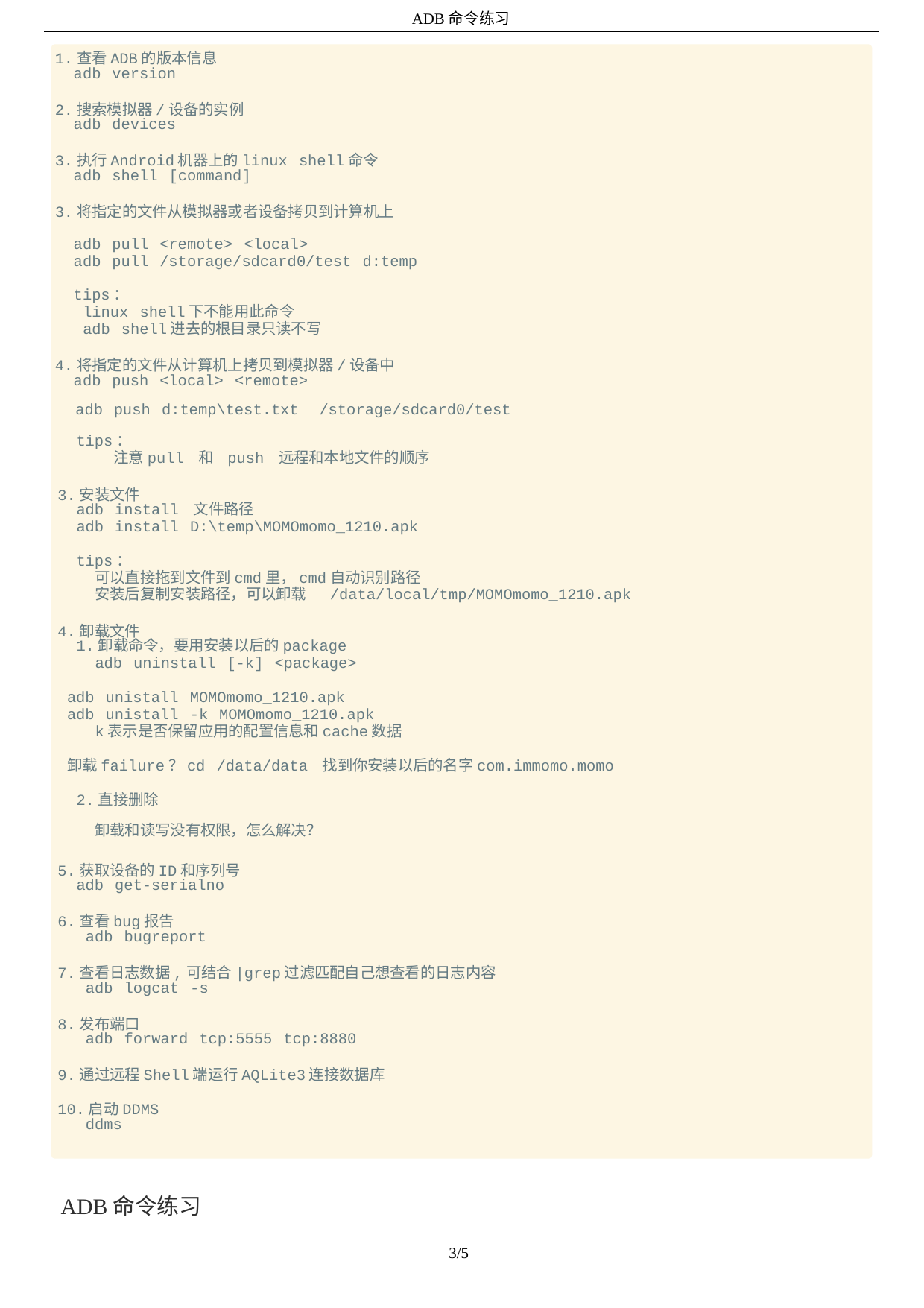

ADB命令练习

1.查看ADB的版本信息
	adb   version

2.搜索模拟器/设备的实例
	adb   devices

3.执⾏Android机器上的linux   shell命令
	adb   shell   [command]

3.将指定的⽂件从模拟器或者设备拷贝到计算机上

	adb   pull   <remote>   <local>
	adb   pull   /storage/sdcard0/test   d:temp

	tips：
		linux   shell下不能⽤此命令
		adb   shell进去的根⽬录只读不写

4.将指定的⽂件从计算机上拷贝到模拟器/设备中
	adb   push   <local>   <remote>

adb   push   d:temp\test.txt
/storage/sdcard0/test
			tips：
						注意pull   和   push   远程和本地⽂件的顺序

3.安装⽂件
			adb   install   ⽂件路径
			adb   install   D:\temp\MOMOmomo_1210.apk

			tips：
					可以直接拖到⽂件到cmd⾥，cmd⾃动识别路径
					安装后复制安装路径，可以卸载      /data/local/tmp/MOMOmomo_1210.apk

4.卸载⽂件
			1.卸载命令，要⽤安装以后的package
					adb   uninstall   [-k]   <package>

		adb   unistall   MOMOmomo_1210.apk
		adb   unistall   -k   MOMOmomo_1210.apk
					k表⽰是否保留应⽤的配置信息和cache数据

		卸载failure？cd   /data/data   找到你安装以后的名字com.immomo.momo

			2.直接删除

					卸载和读写没有权限，怎么解决？

5.获取设备的ID和序列号
			adb   get-serialno

6.查看bug报告
				adb   bugreport

7.查看⽇志数据,可结合|grep过滤匹配⾃⼰想查看的⽇志内容
				adb   logcat   -s

8.发布端⼝
				adb   forward   tcp:5555   tcp:8880

9.通过远程Shell端运⾏AQLite3连接数据库

10.启动DDMS
				ddms

	ADB命令练习

							3/5